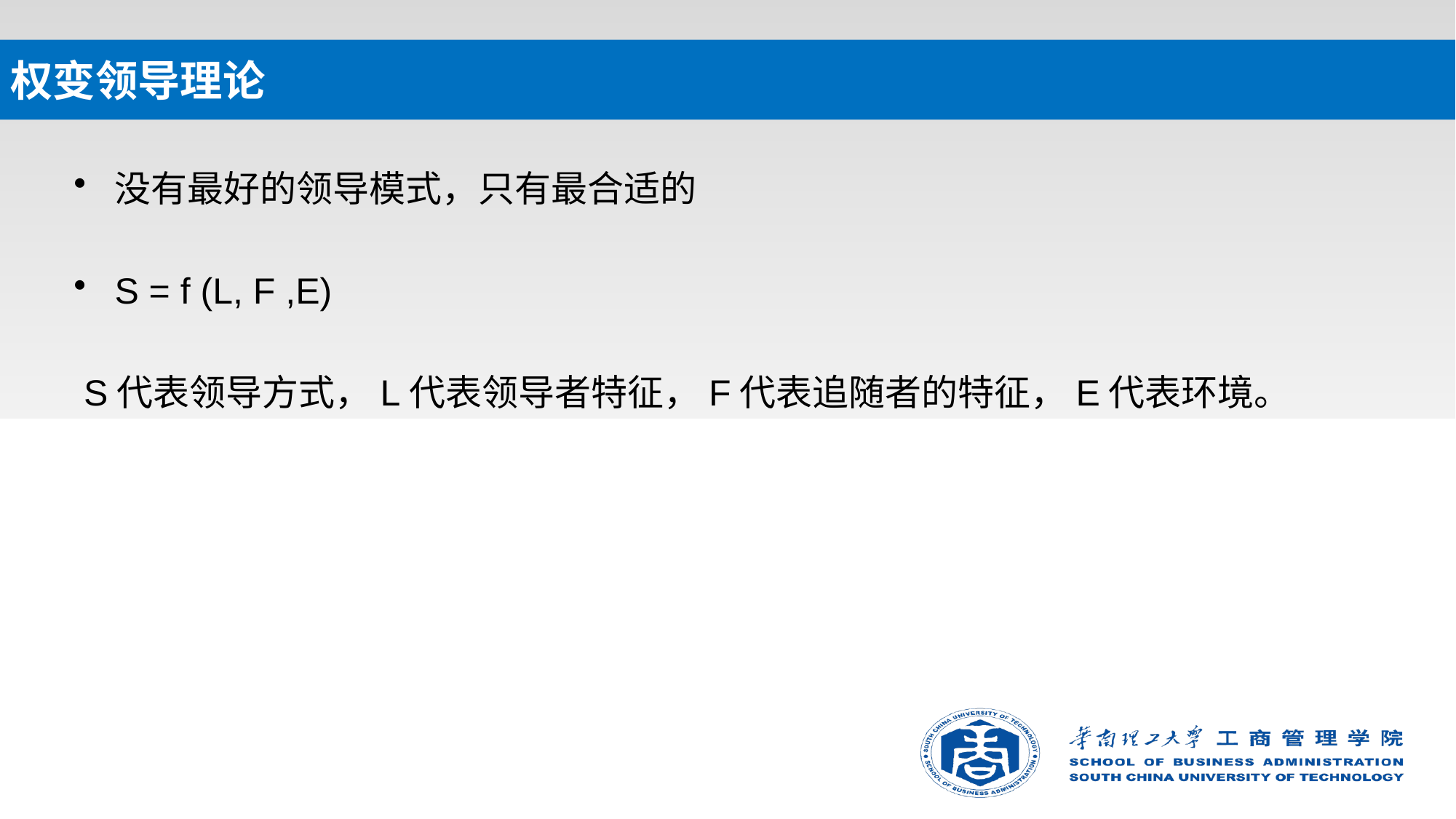

# 权变领导理论
没有最好的领导模式，只有最合适的

S = f (L, F ,E)

 S代表领导方式，L代表领导者特征，F代表追随者的特征，E代表环境。